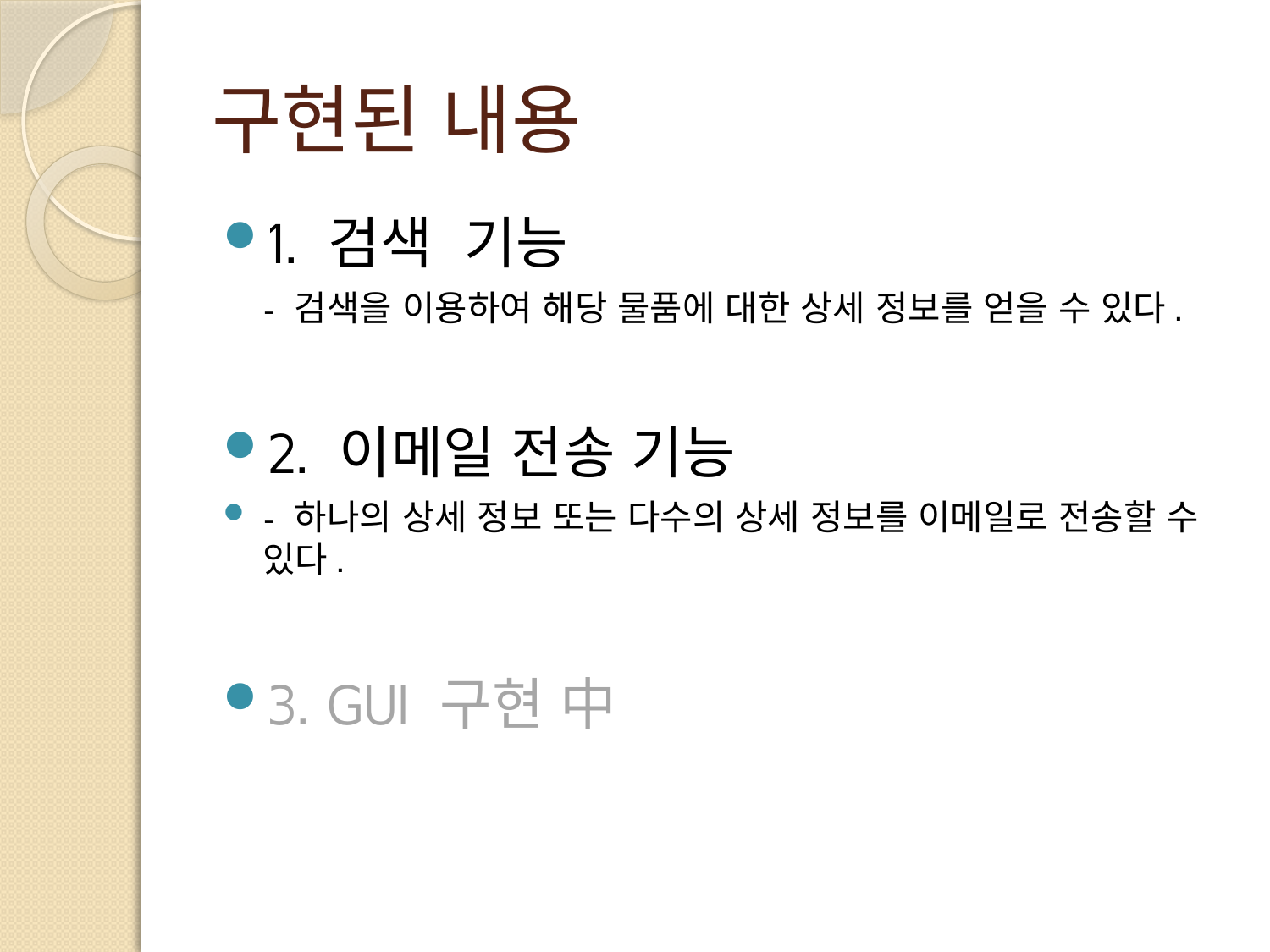

# 구현된 내용
1. 검색  기능
	- 검색을 이용하여 해당 물품에 대한 상세 정보를 얻을 수 있다.

2. 이메일 전송 기능
- 하나의 상세 정보 또는 다수의 상세 정보를 이메일로 전송할 수 있다.

3. GUI 구현 中